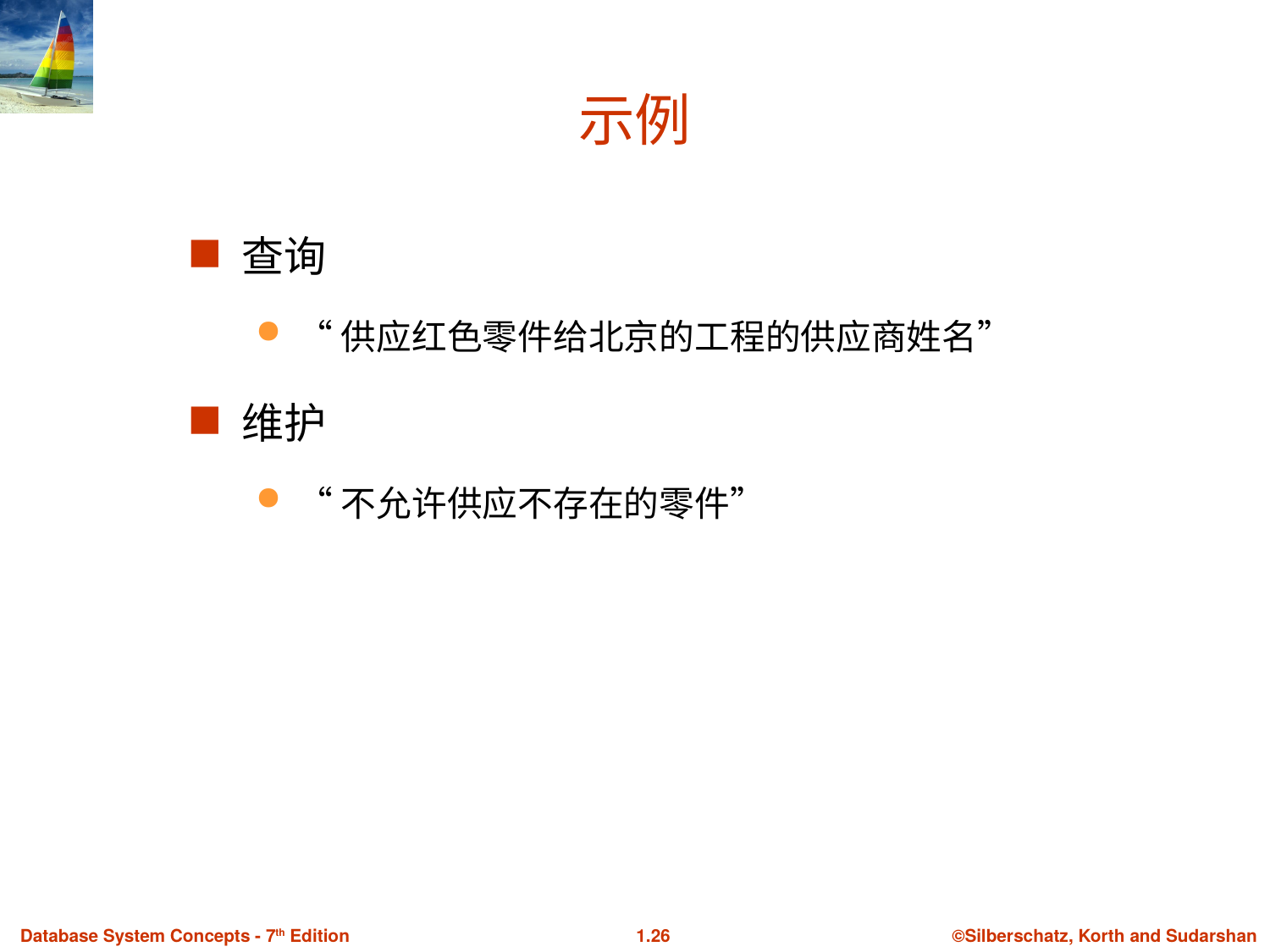

# 示例
查询
“供应红色零件给北京的工程的供应商姓名”
维护
“不允许供应不存在的零件”